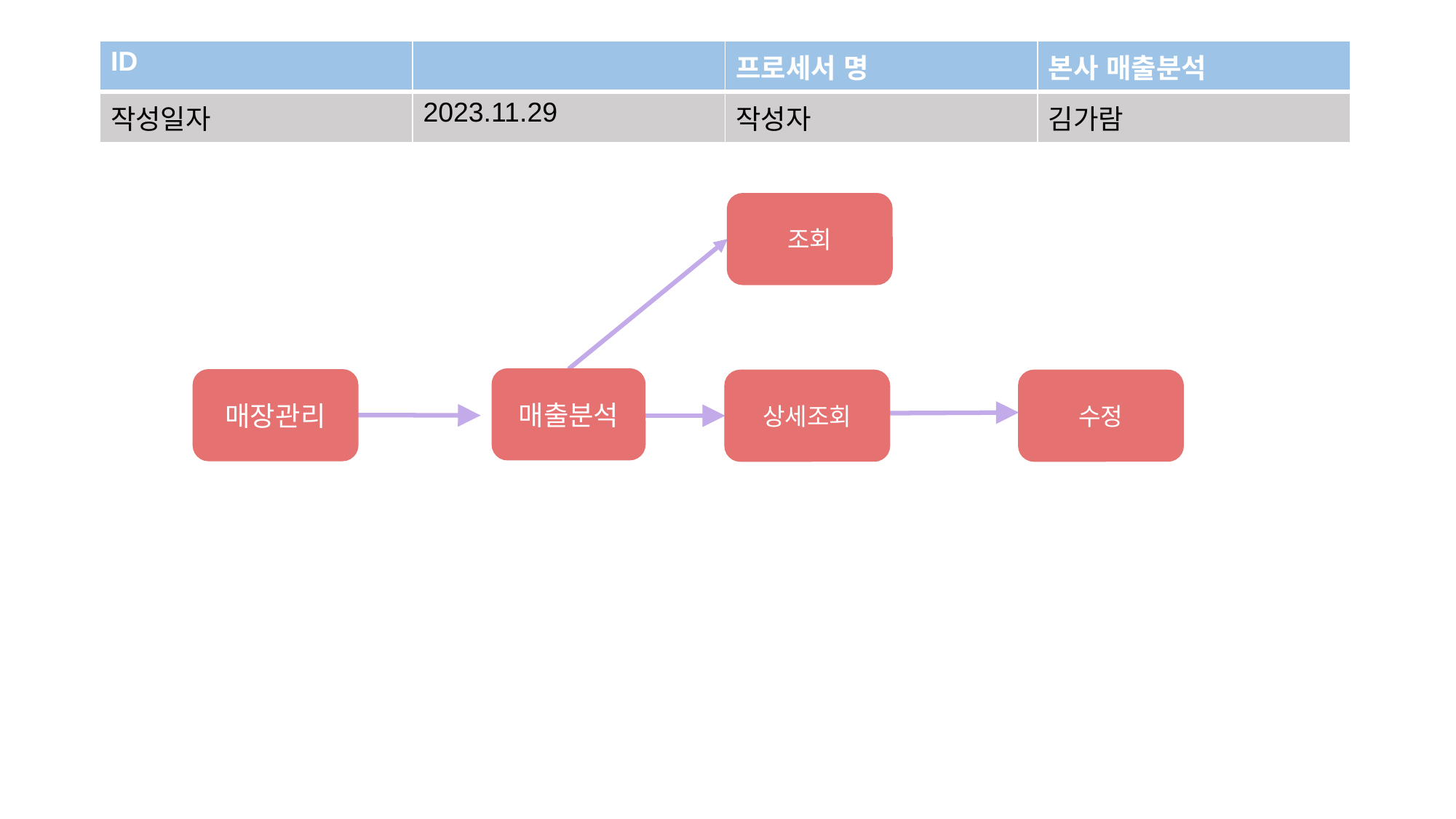

| ID |  | 프로세서 명 | 본사 매출분석 |
| --- | --- | --- | --- |
| 작성일자 | 2023.11.29 | 작성자 | 김가람 |
조회
매출분석
매장관리
상세조회
수정